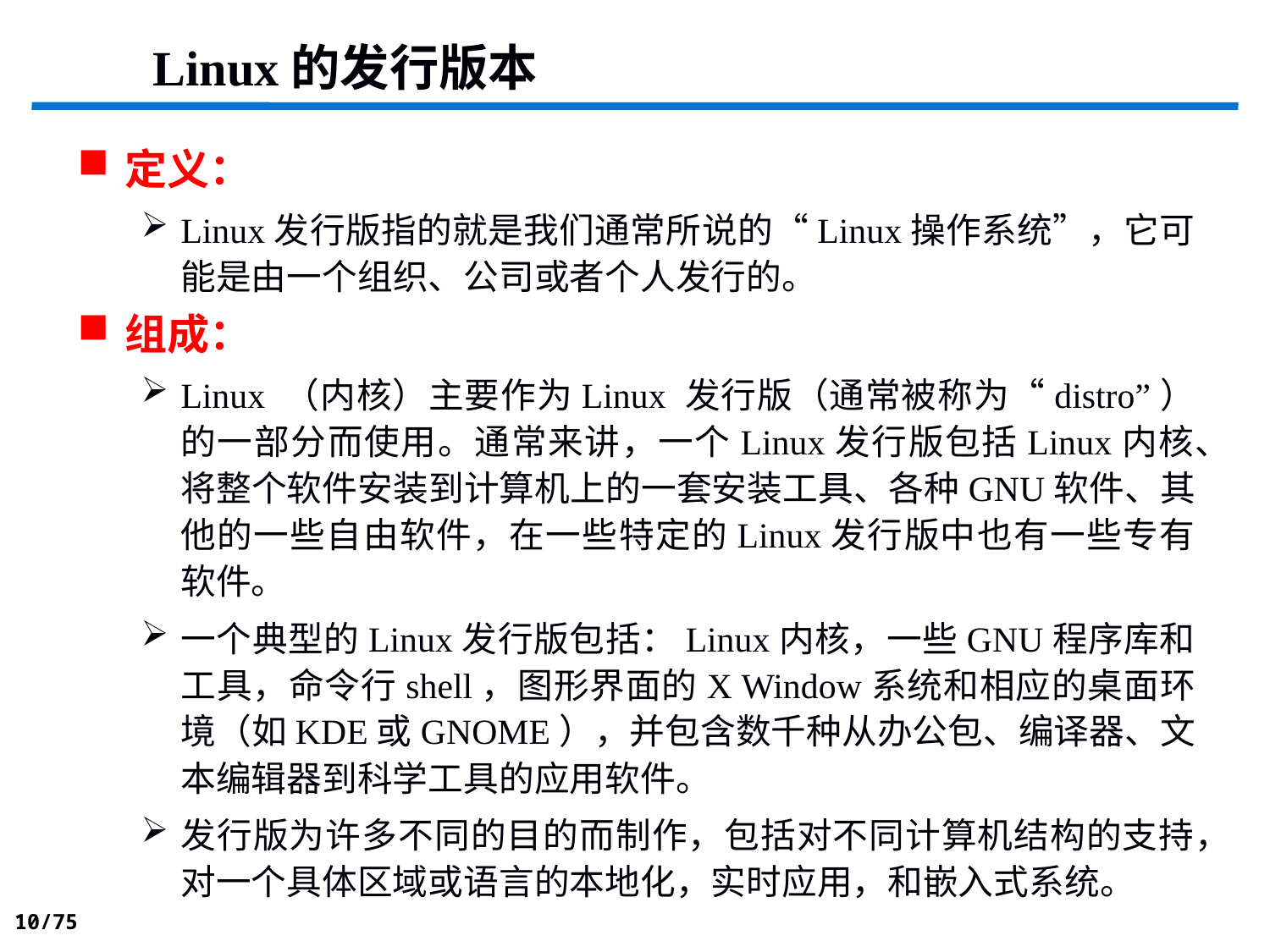

Linux的发行版本
定义：
Linux发行版指的就是我们通常所说的“Linux操作系统”，它可能是由一个组织、公司或者个人发行的。
组成：
Linux （内核）主要作为Linux 发行版（通常被称为“distro”）的一部分而使用。通常来讲，一个Linux发行版包括Linux内核、将整个软件安装到计算机上的一套安装工具、各种GNU软件、其他的一些自由软件，在一些特定的Linux发行版中也有一些专有软件。
一个典型的Linux发行版包括：Linux内核，一些GNU程序库和工具，命令行shell，图形界面的X Window系统和相应的桌面环境（如KDE或GNOME），并包含数千种从办公包、编译器、文本编辑器到科学工具的应用软件。
发行版为许多不同的目的而制作，包括对不同计算机结构的支持，对一个具体区域或语言的本地化，实时应用，和嵌入式系统。